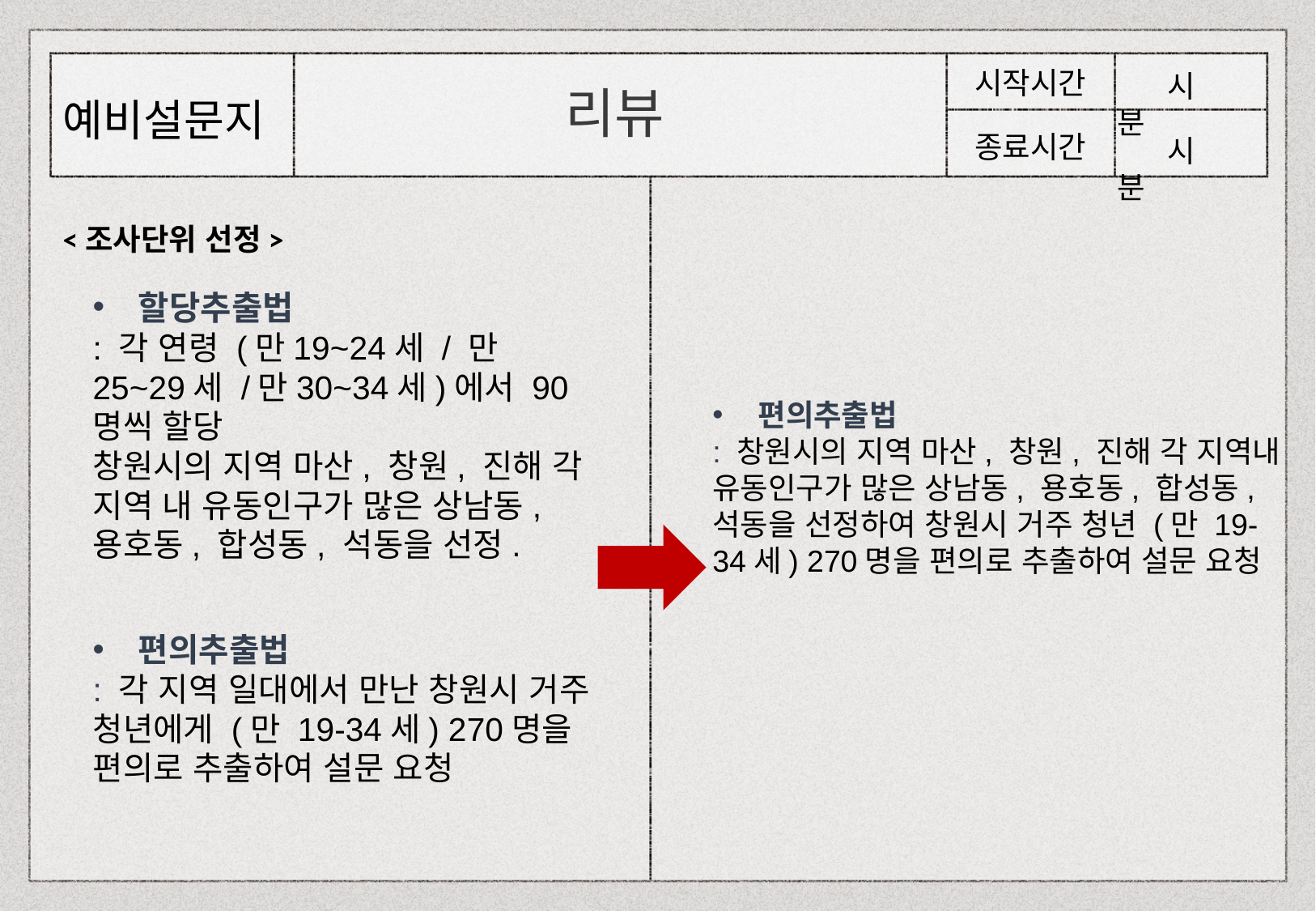

시작시간
     시       분
종료시간
     시       분
리뷰
예비설문지

<조사단위 선정>
할당추출법
: 각 연령 (만19~24세 / 만25~29세 /만30~34세)에서 90명씩 할당
창원시의 지역 마산, 창원, 진해 각 지역 내 유동인구가 많은 상남동, 용호동, 합성동, 석동을 선정.

편의추출법
: 각 지역 일대에서 만난 창원시 거주 청년에게 (만 19-34세) 270명을 편의로 추출하여 설문 요청
편의추출법
: 창원시의 지역 마산, 창원, 진해 각 지역내 유동인구가 많은 상남동, 용호동, 합성동, 석동을 선정하여 창원시 거주 청년 (만 19-34세) 270명을 편의로 추출하여 설문 요청